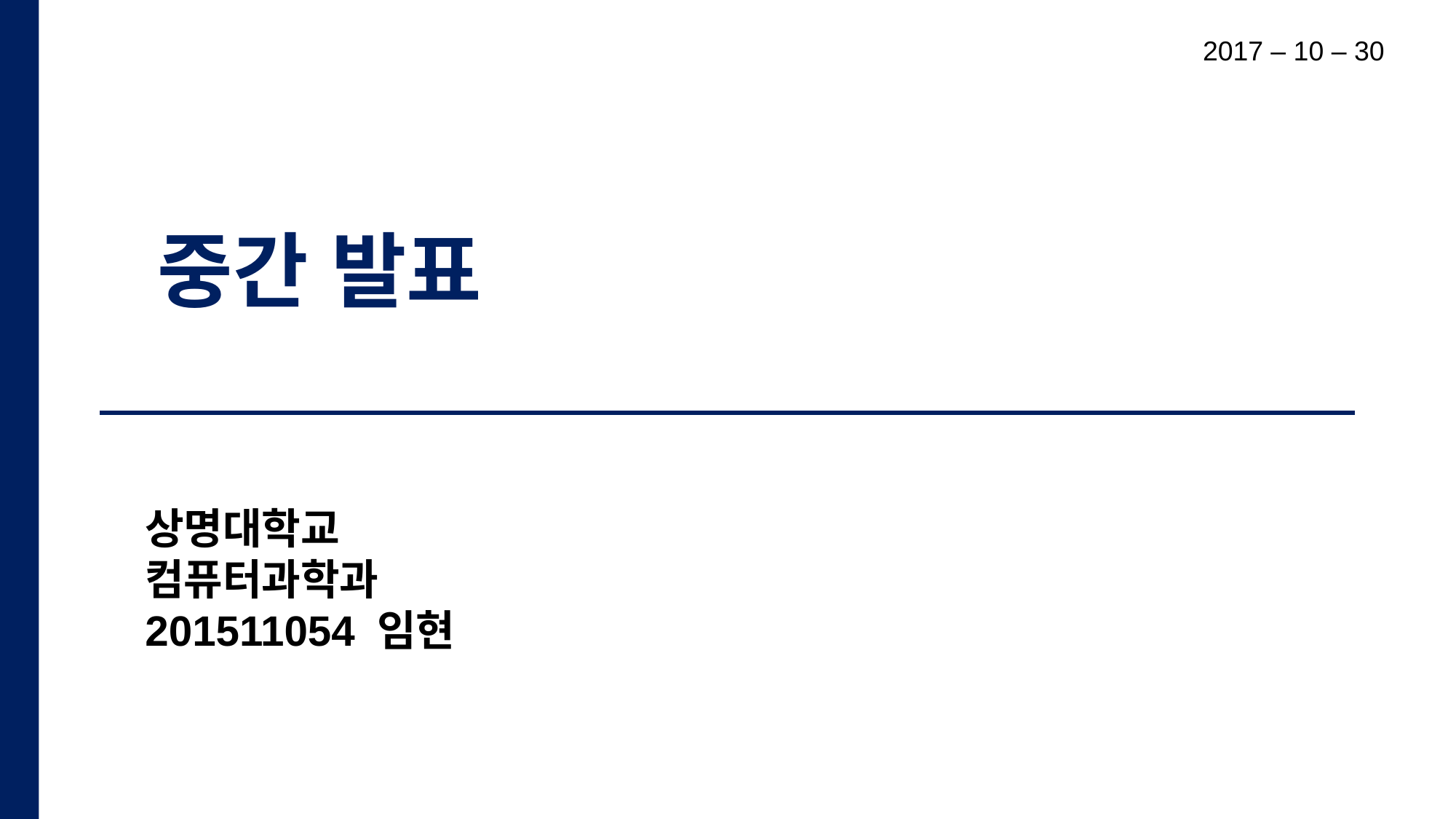

2017 – 10 – 30
중간 발표
상명대학교
컴퓨터과학과
201511054 임현